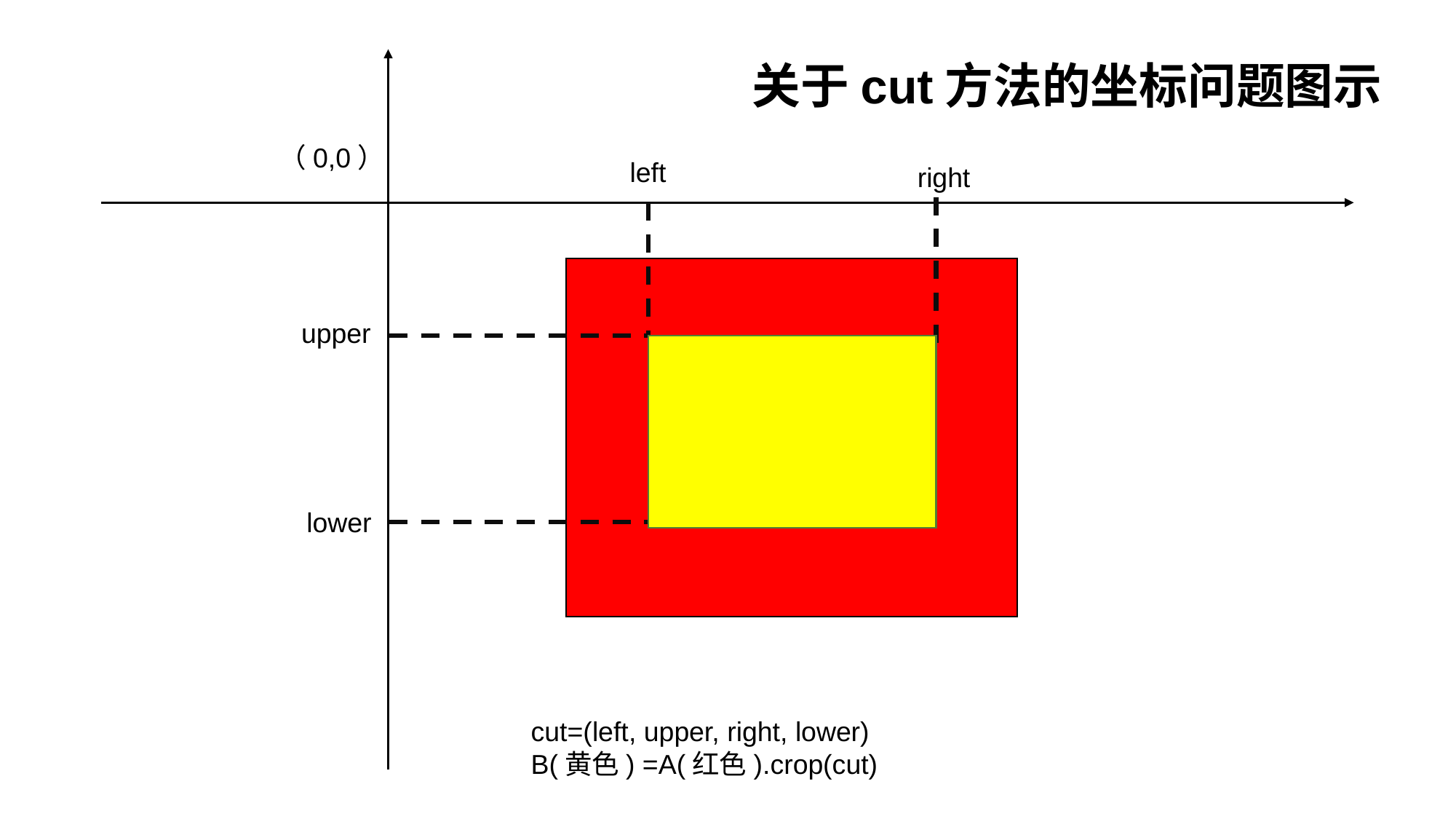

关于cut方法的坐标问题图示
（0,0）
left
right

upper

lower
cut=(left, upper, right, lower)
B(黄色) =A(红色).crop(cut)